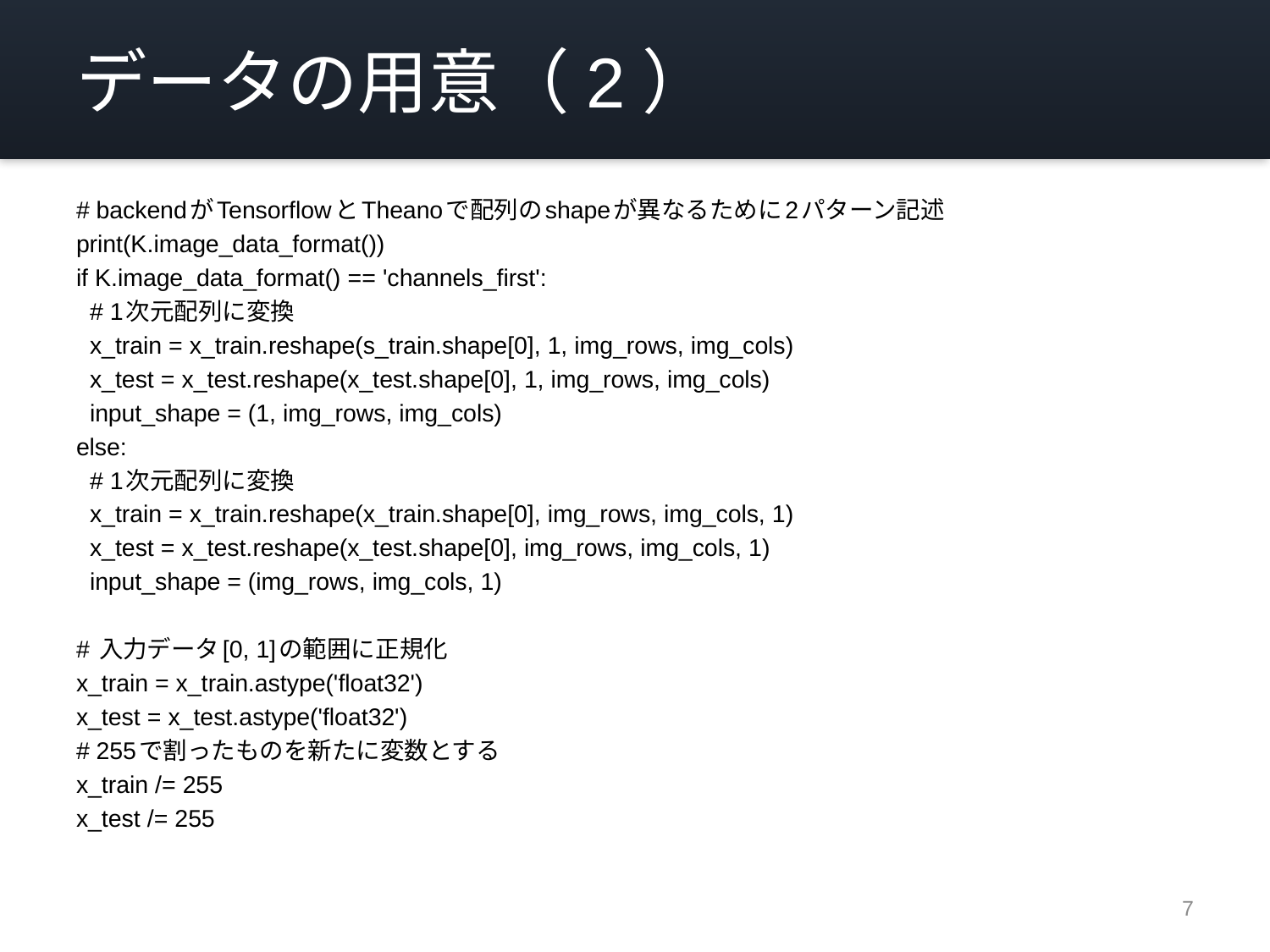

# データの用意（2）
# backendがTensorflowとTheanoで配列のshapeが異なるために2パターン記述
print(K.image_data_format())
if K.image_data_format() == 'channels_first':
  # 1次元配列に変換
  x_train = x_train.reshape(s_train.shape[0], 1, img_rows, img_cols)
  x_test = x_test.reshape(x_test.shape[0], 1, img_rows, img_cols)
  input_shape = (1, img_rows, img_cols)
else:
  # 1次元配列に変換
  x_train = x_train.reshape(x_train.shape[0], img_rows, img_cols, 1)
  x_test = x_test.reshape(x_test.shape[0], img_rows, img_cols, 1)
  input_shape = (img_rows, img_cols, 1)

# 入力データ[0, 1]の範囲に正規化
x_train = x_train.astype('float32')
x_test = x_test.astype('float32')
# 255で割ったものを新たに変数とする
x_train /= 255
x_test /= 255
7